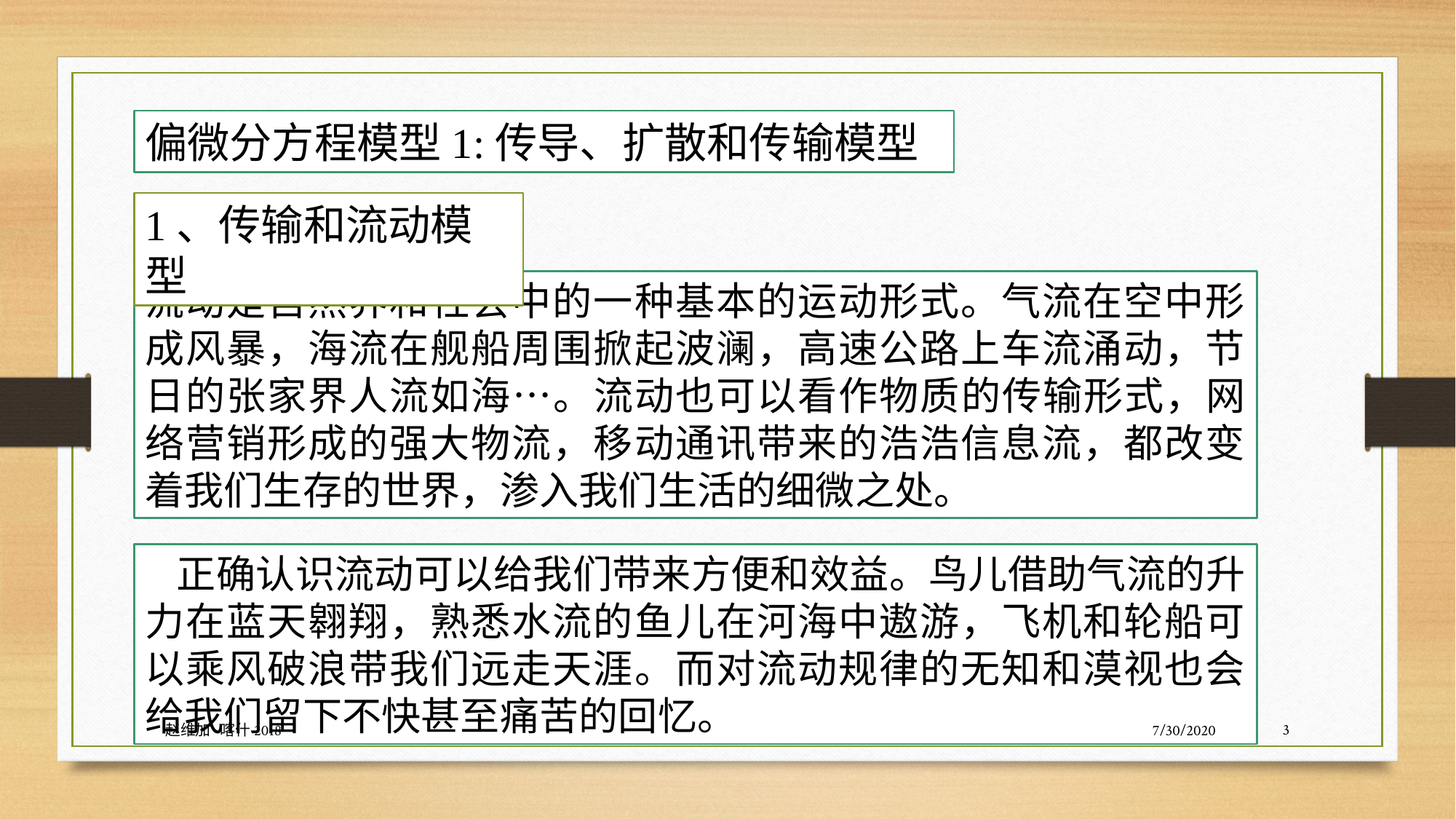

偏微分方程模型1:传导、扩散和传输模型
1、传输和流动模型
流动是自然界和社会中的一种基本的运动形式。气流在空中形成风暴，海流在舰船周围掀起波澜，高速公路上车流涌动，节日的张家界人流如海…。流动也可以看作物质的传输形式，网络营销形成的强大物流，移动通讯带来的浩浩信息流，都改变着我们生存的世界，渗入我们生活的细微之处。
正确认识流动可以给我们带来方便和效益。鸟儿借助气流的升力在蓝天翱翔，熟悉水流的鱼儿在河海中遨游，飞机和轮船可以乘风破浪带我们远走天涯。而对流动规律的无知和漠视也会给我们留下不快甚至痛苦的回忆。
赵维加  喀什2018
7/30/2020
3